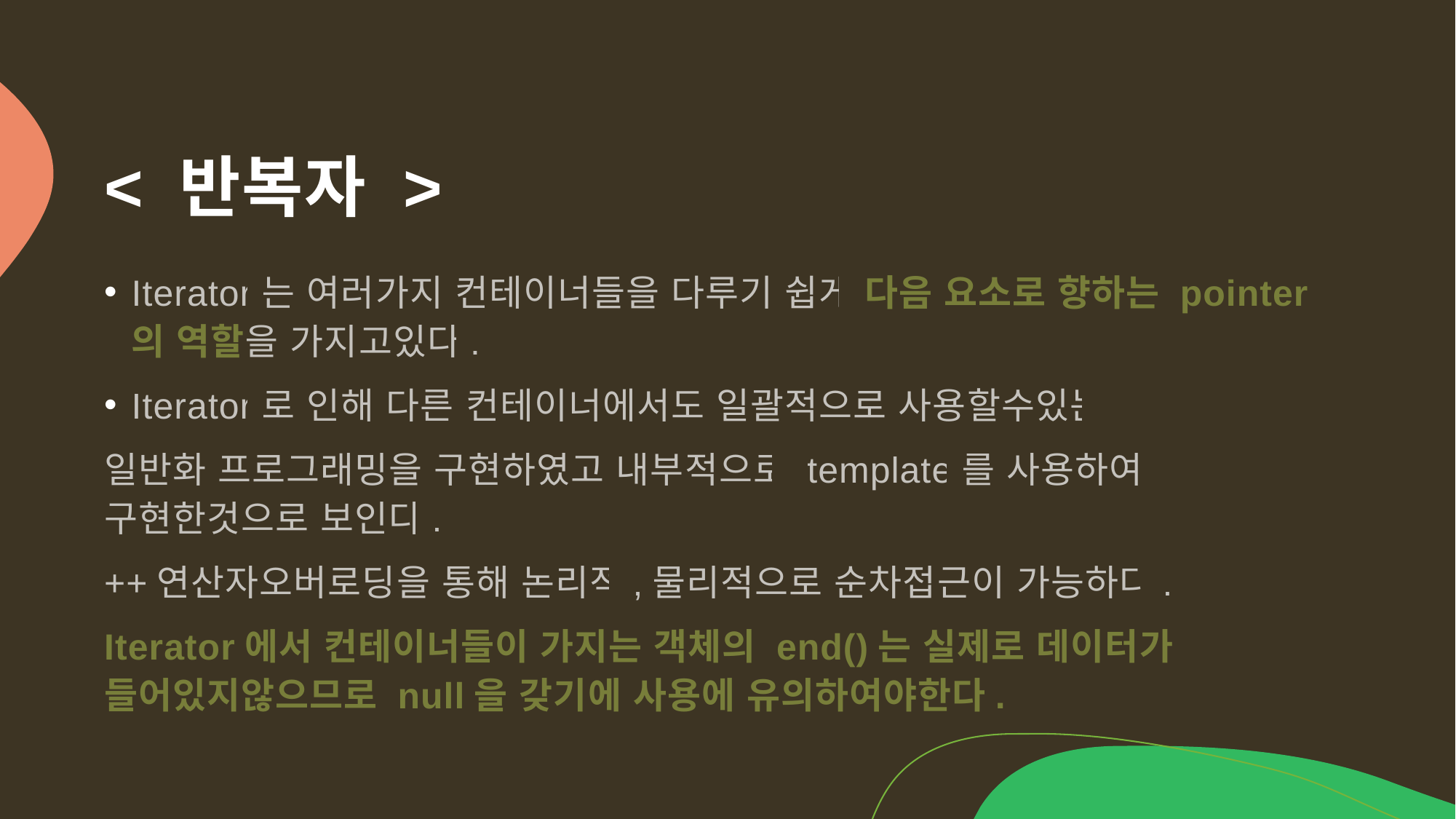

# < 반복자 >
Iterator는 여러가지 컨테이너들을 다루기 쉽게 다음 요소로 향하는 pointer의 역할을 가지고있다.
Iterator로 인해 다른 컨테이너에서도 일괄적으로 사용할수있는
일반화 프로그래밍을 구현하였고 내부적으로 template를 사용하여 구현한것으로 보인다.
++연산자오버로딩을 통해 논리적,물리적으로 순차접근이 가능하다.
Iterator에서 컨테이너들이 가지는 객체의 end()는 실제로 데이터가 들어있지않으므로 null을 갖기에 사용에 유의하여야한다.